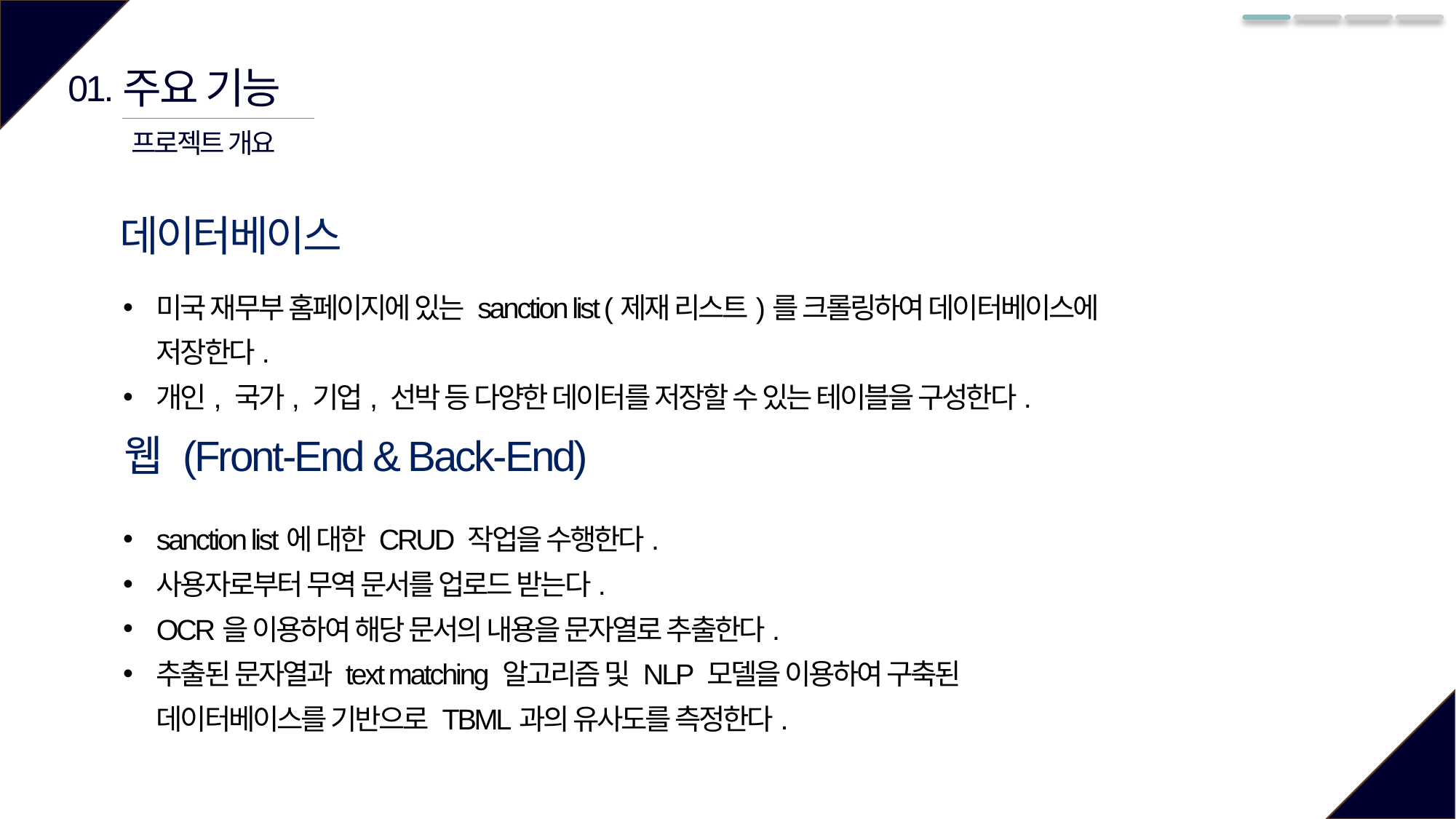

주요 기능
01.
프로젝트 개요
데이터베이스
미국 재무부 홈페이지에 있는 sanction list (제재 리스트)를 크롤링하여 데이터베이스에 저장한다.
개인, 국가, 기업, 선박 등 다양한 데이터를 저장할 수 있는 테이블을 구성한다.
웹 (Front-End & Back-End)
sanction list에 대한 CRUD 작업을 수행한다.
사용자로부터 무역 문서를 업로드 받는다.
OCR을 이용하여 해당 문서의 내용을 문자열로 추출한다.
추출된 문자열과 text matching 알고리즘 및 NLP 모델을 이용하여 구축된 데이터베이스를 기반으로 TBML과의 유사도를 측정한다.